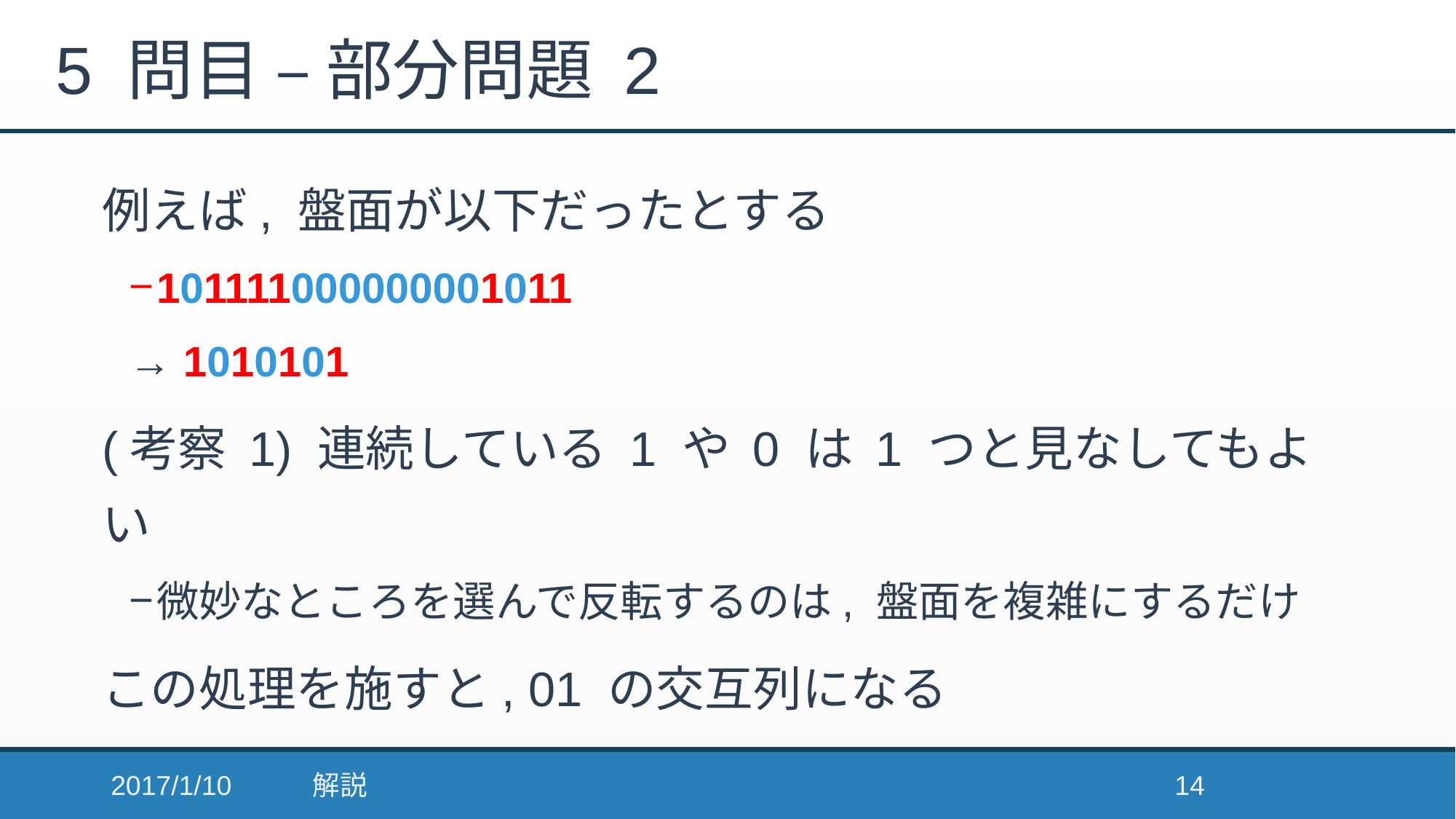

# 5 問目 – 部分問題 2
例えば, 盤面が以下だったとする
101111000000001011
→ 1010101
(考察 1) 連続している 1 や 0 は 1 つと見なしてもよい
微妙なところを選んで反転するのは, 盤面を複雑にするだけ
この処理を施すと, 01 の交互列になる
2017/1/10
解説
14